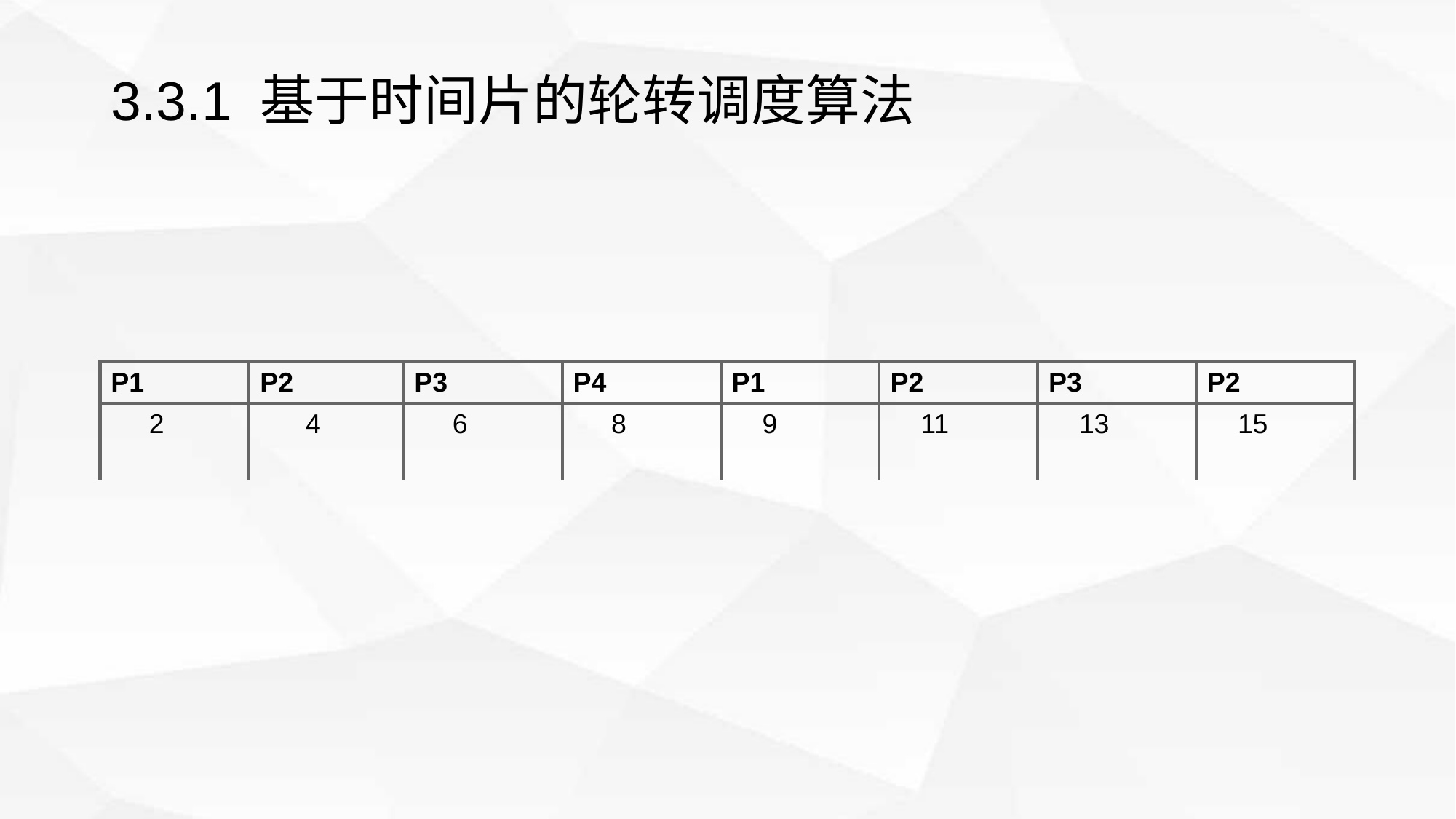

# 3.3.1 基于时间片的轮转调度算法
| P1 | P2 | P3 | P4 | P1 | P2 | P3 | P2 |
| --- | --- | --- | --- | --- | --- | --- | --- |
| 2 | 4 | 6 | 8 | 9 | 11 | 13 | 15 |